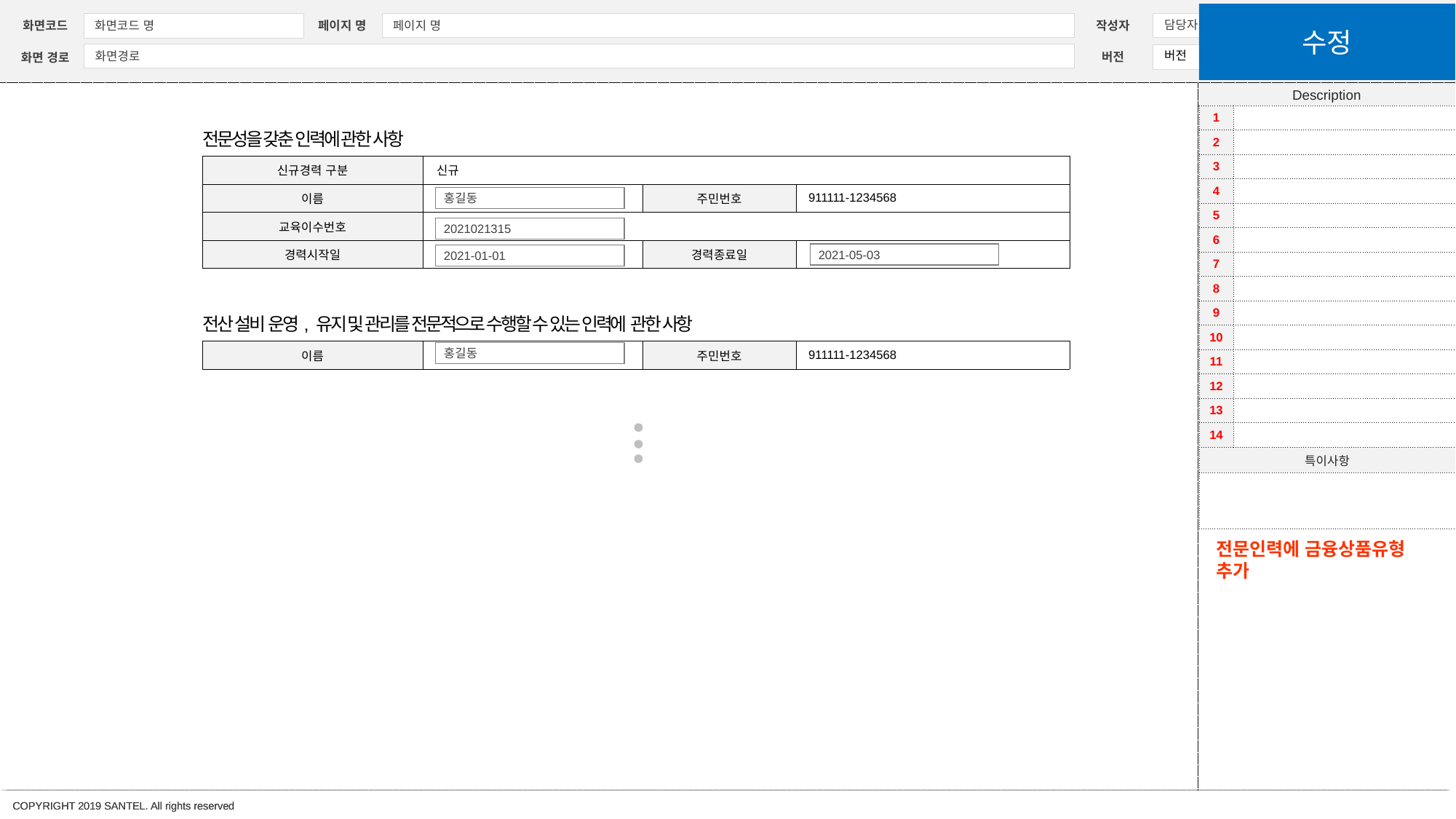

수정
| 1 |  |
| --- | --- |
| 2 |  |
| 3 |  |
| 4 |  |
| 5 |  |
| 6 |  |
| 7 |  |
| 8 |  |
| 9 |  |
| 10 |  |
| 11 |  |
| 12 |  |
| 13 |  |
| 14 |  |
| 특이사항 |  |
|  |  |
전문성을 갖춘 인력에 관한 사항
| 신규경력 구분 | 신규 |  |  |
| --- | --- | --- | --- |
| 이름 |  | 주민번호 | 911111-1234568 |
| 교육이수번호 |  |  |  |
| 경력시작일 |  | 경력종료일 |  |
홍길동
2021021315
2021-05-03
2021-01-01
전산 설비 운영, 유지 및 관리를 전문적으로 수행할 수 있는 인력에  관한 사항
| 이름 |  | 주민번호 | 911111-1234568 |
| --- | --- | --- | --- |
홍길동

전문인력에 금융상품유형 추가